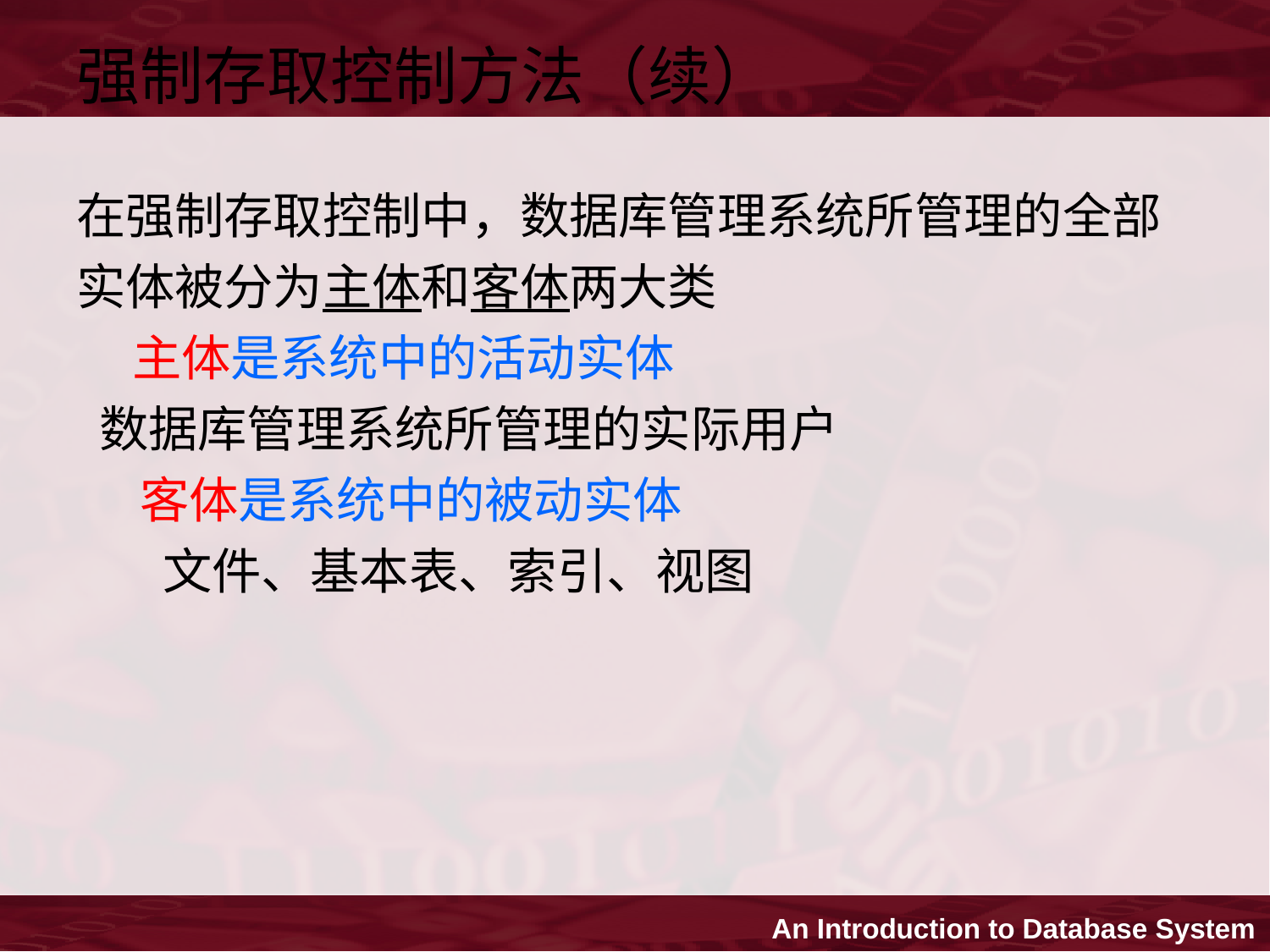

强制存取控制方法（续）
在强制存取控制中，数据库管理系统所管理的全部实体被分为主体和客体两大类
    主体是系统中的活动实体
 数据库管理系统所管理的实际用户
客体是系统中的被动实体
 文件、基本表、索引、视图